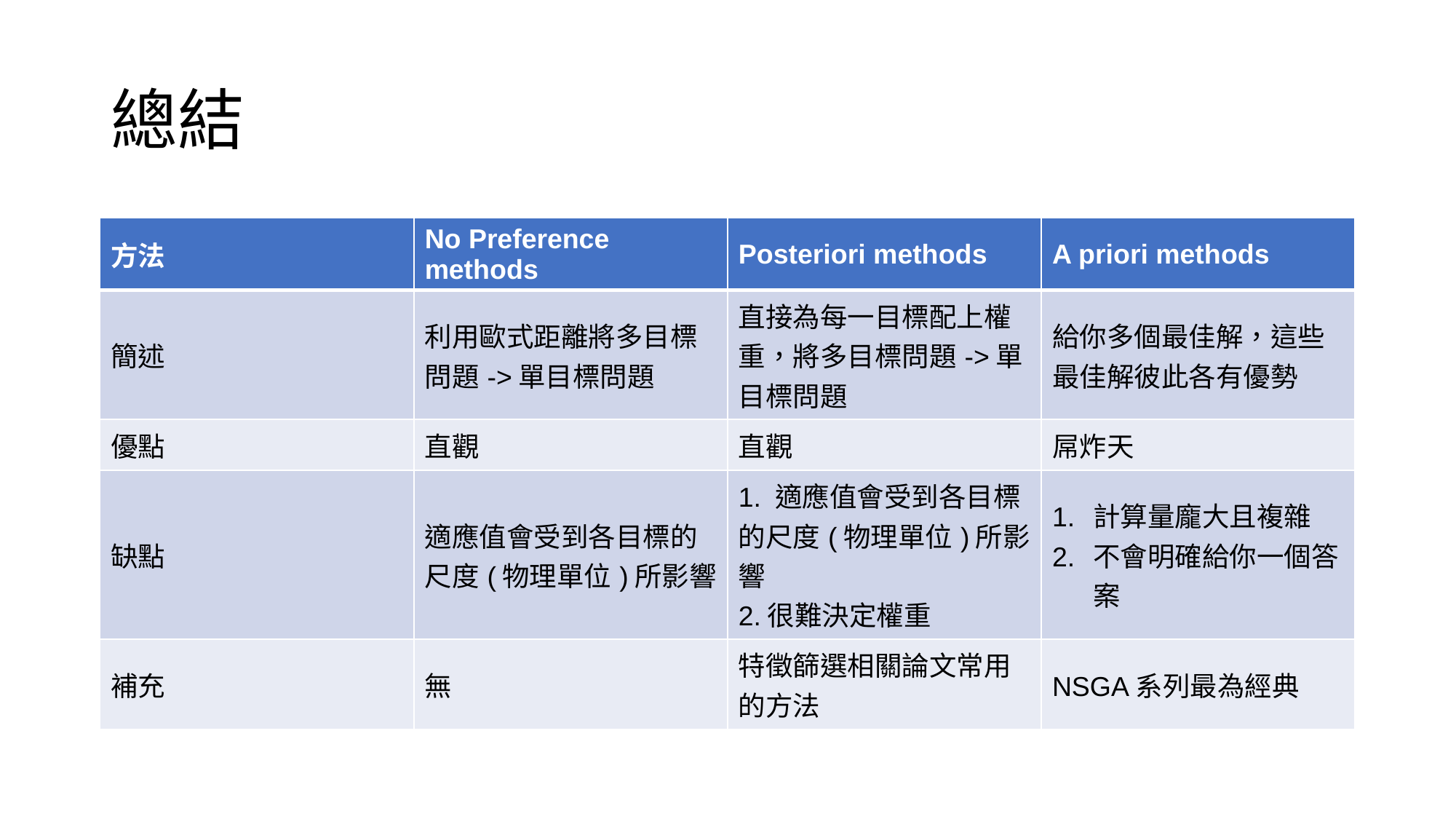

# 總結
| 方法 | No Preference methods | Posteriori methods | A priori methods |
| --- | --- | --- | --- |
| 簡述 | 利用歐式距離將多目標問題->單目標問題 | 直接為每一目標配上權重，將多目標問題->單目標問題 | 給你多個最佳解，這些最佳解彼此各有優勢 |
| 優點 | 直觀 | 直觀 | 屌炸天 |
| 缺點 | 適應值會受到各目標的尺度(物理單位)所影響 | 1. 適應值會受到各目標的尺度(物理單位)所影響 2.很難決定權重 | 計算量龐大且複雜 不會明確給你一個答案 |
| 補充 | 無 | 特徵篩選相關論文常用的方法 | NSGA系列最為經典 |